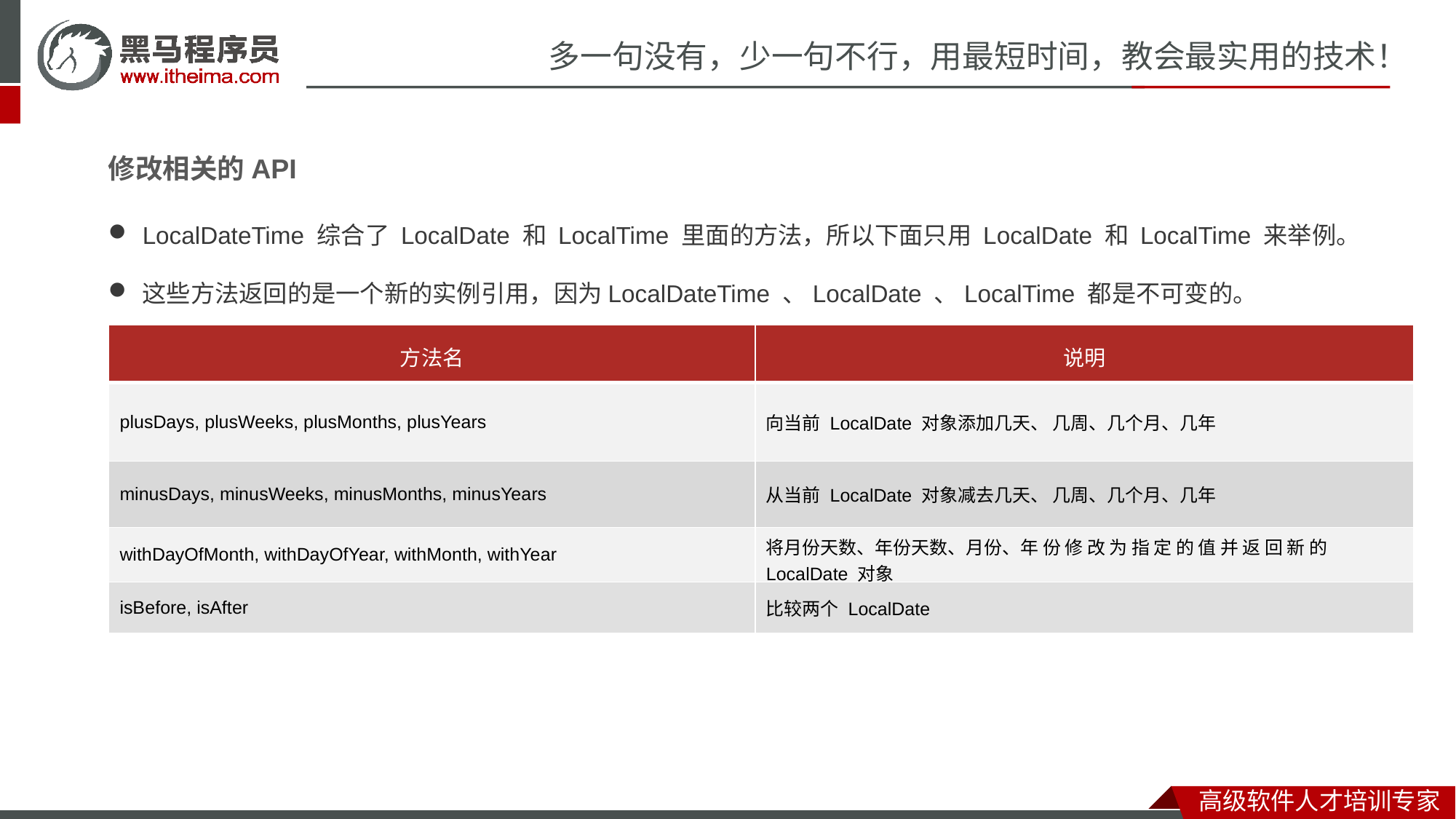

修改相关的API
LocalDateTime 综合了 LocalDate 和 LocalTime 里面的方法，所以下面只用 LocalDate 和 LocalTime 来举例。
这些方法返回的是一个新的实例引用，因为LocalDateTime 、LocalDate 、LocalTime 都是不可变的。
| 方法名 | 说明 |
| --- | --- |
| plusDays, plusWeeks, plusMonths, plusYears | 向当前 LocalDate 对象添加几天、 几周、几个月、几年 |
| minusDays, minusWeeks, minusMonths, minusYears | 从当前 LocalDate 对象减去几天、 几周、几个月、几年 |
| withDayOfMonth, withDayOfYear, withMonth, withYear | 将月份天数、年份天数、月份、年 份 修 改 为 指 定 的 值 并 返 回 新 的 LocalDate 对象 |
| isBefore, isAfter | 比较两个 LocalDate |